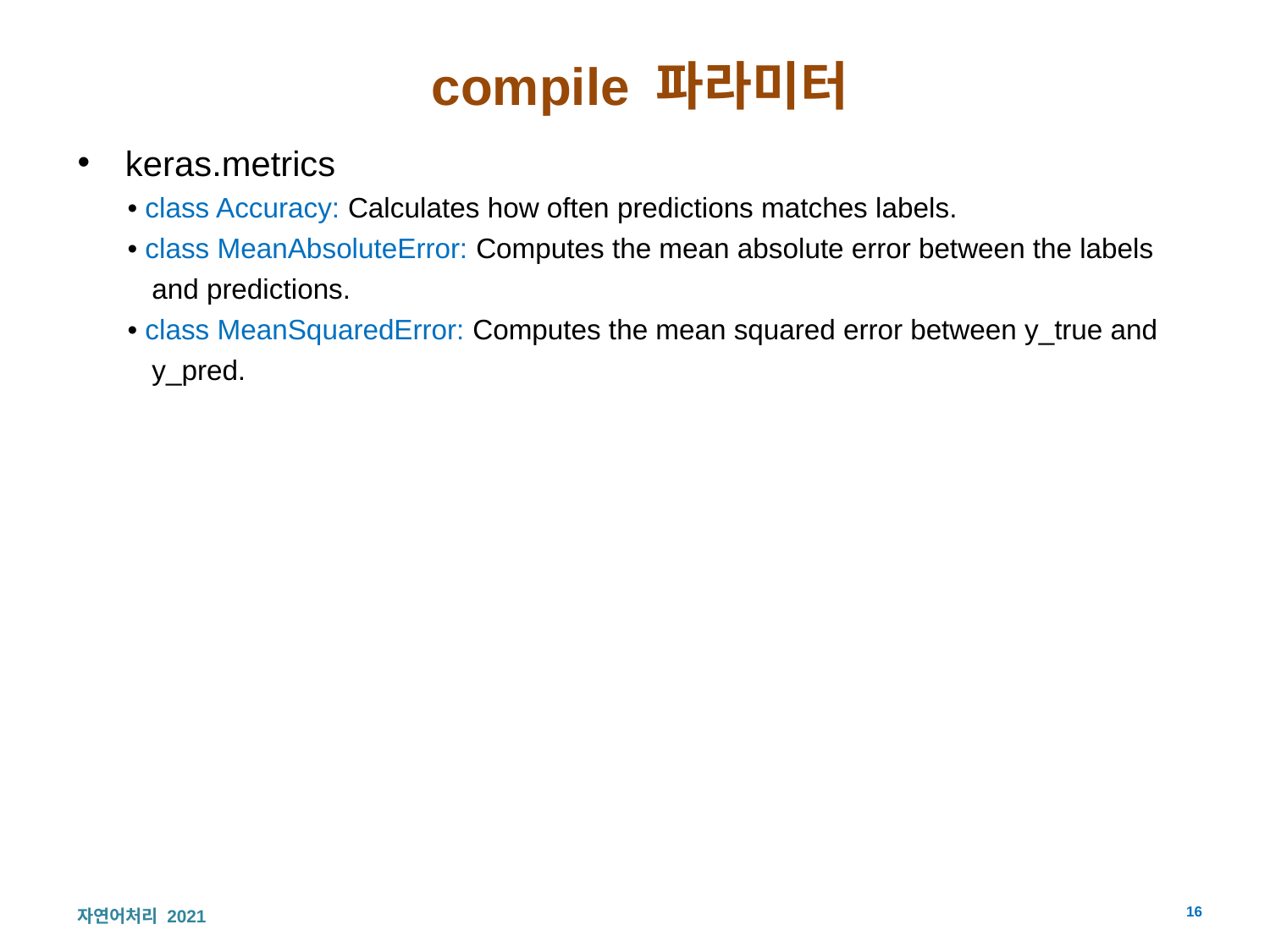

# compile 파라미터
keras.metrics
• class Accuracy: Calculates how often predictions matches labels.
• class MeanAbsoluteError: Computes the mean absolute error between the labels and predictions.
• class MeanSquaredError: Computes the mean squared error between y_true and y_pred.